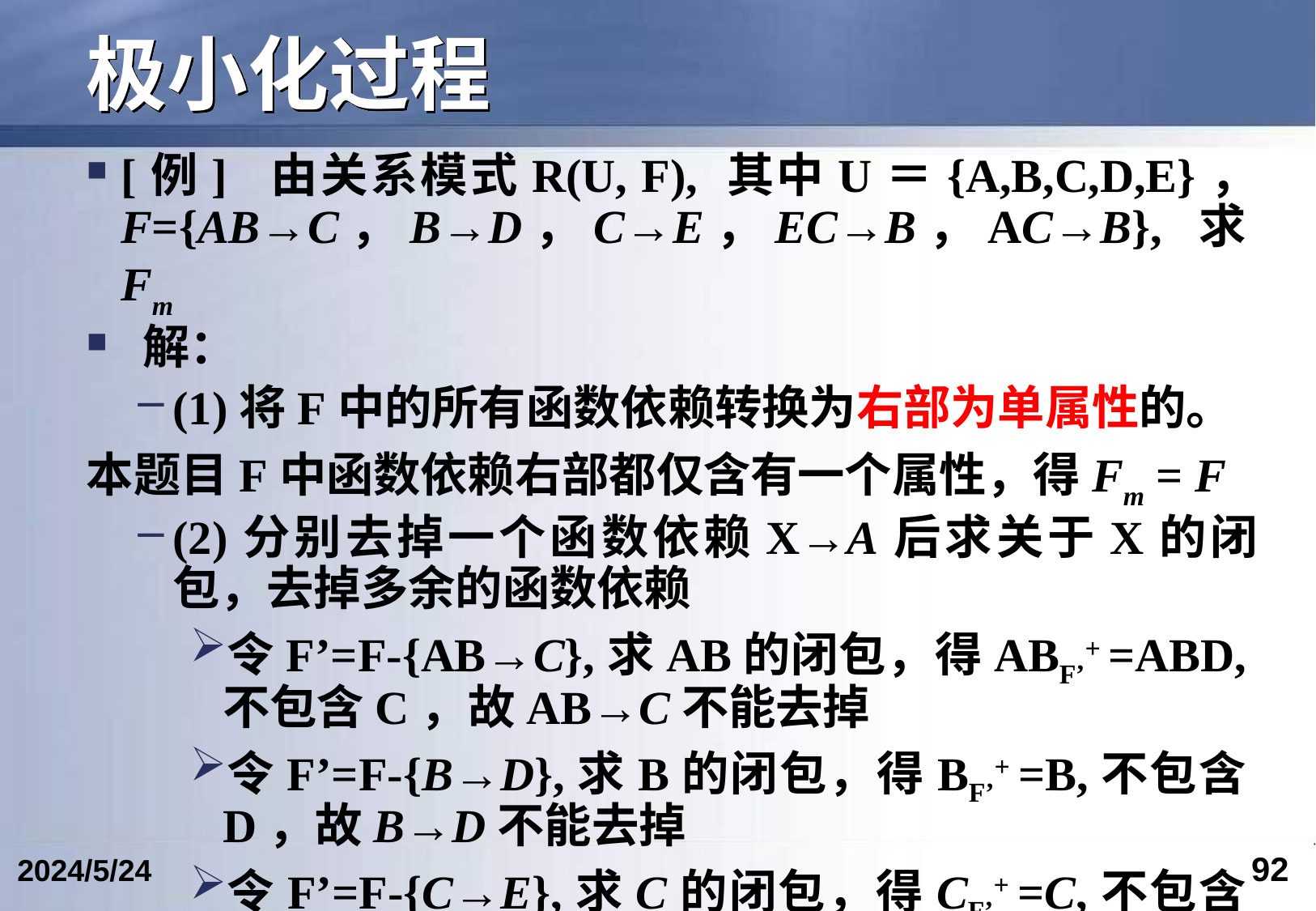

# 极小化过程
[例]  由关系模式R(U, F), 其中U＝{A,B,C,D,E}， F={AB→C，B→D，C→E，EC→B，AC→B},  求Fm
 解：
(1)将F中的所有函数依赖转换为右部为单属性的。
本题目F中函数依赖右部都仅含有一个属性，得Fm = F
(2)分别去掉一个函数依赖X→A后求关于X的闭包，去掉多余的函数依赖
令F’=F-{AB→C},求AB的闭包，得ABF’+ =ABD,不包含C，故AB→C不能去掉
令F’=F-{B→D},求B的闭包，得BF’+ =B,不包含D，故B→D不能去掉
令F’=F-{C→E},求C的闭包，得CF’+ =C,不包含E，故C→E不能去掉
92
2024/5/24